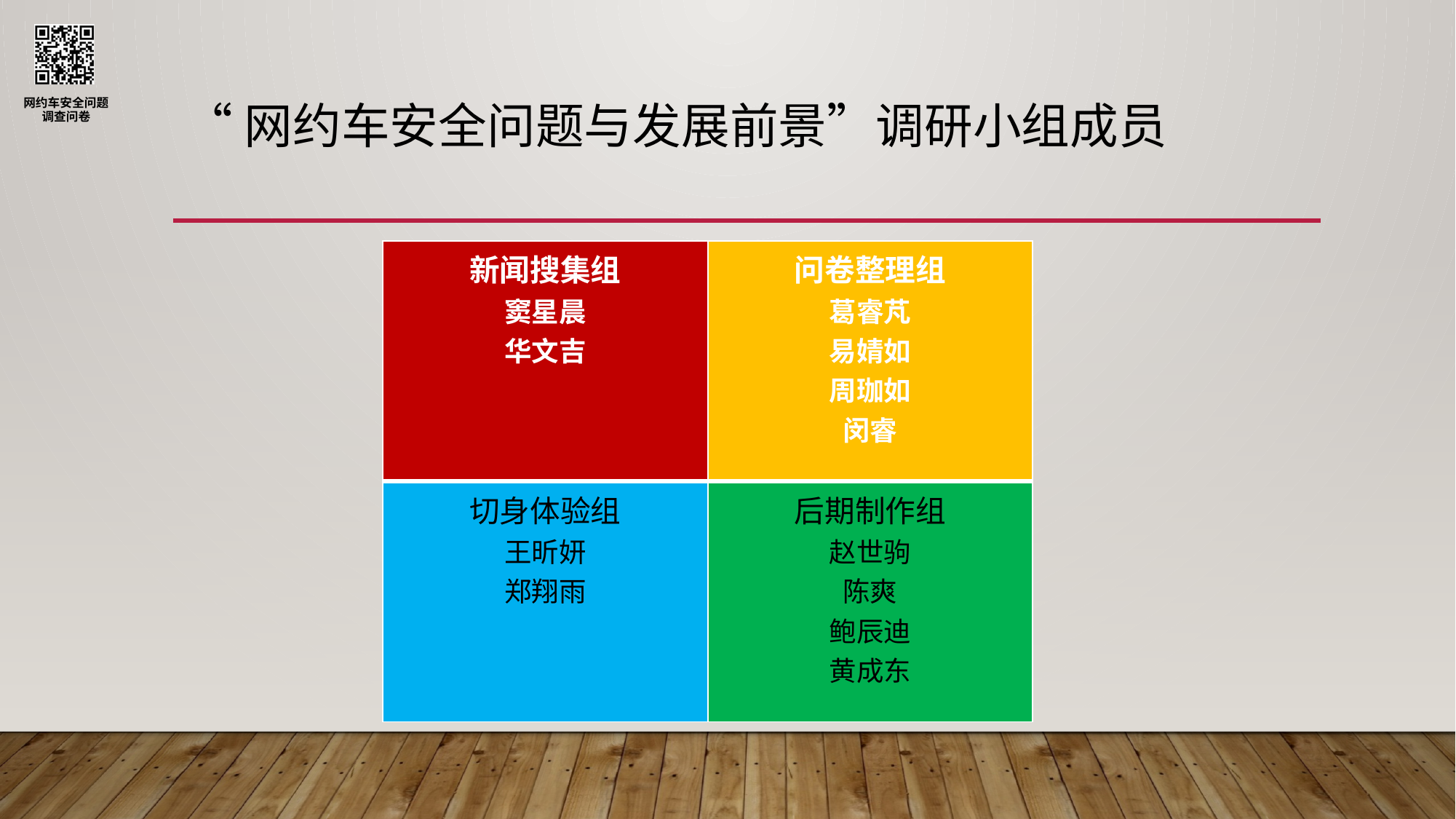

# “网约车安全问题与发展前景”调研小组成员

| 新闻搜集组 窦星晨 华文吉 | 问卷整理组 葛睿芃 易婧如 周珈如 闵睿 |
| --- | --- |
| 切身体验组 王昕妍 郑翔雨 | 后期制作组 赵世驹 陈爽 鲍辰迪 黄成东 |